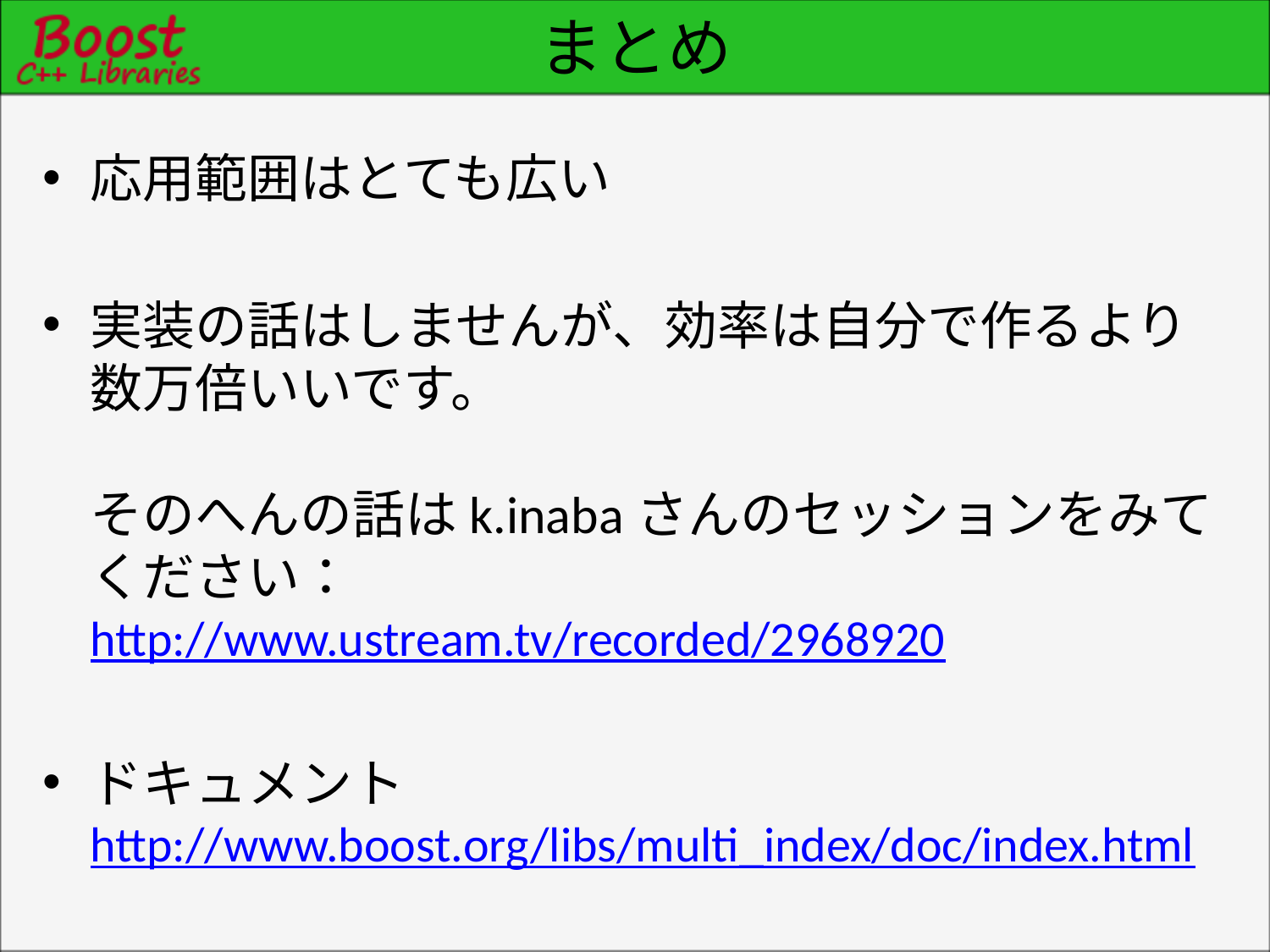

# まとめ
応用範囲はとても広い

実装の話はしませんが、効率は自分で作るより数万倍いいです。
そのへんの話はk.inabaさんのセッションをみてください：
http://www.ustream.tv/recorded/2968920

ドキュメント
http://www.boost.org/libs/multi_index/doc/index.html